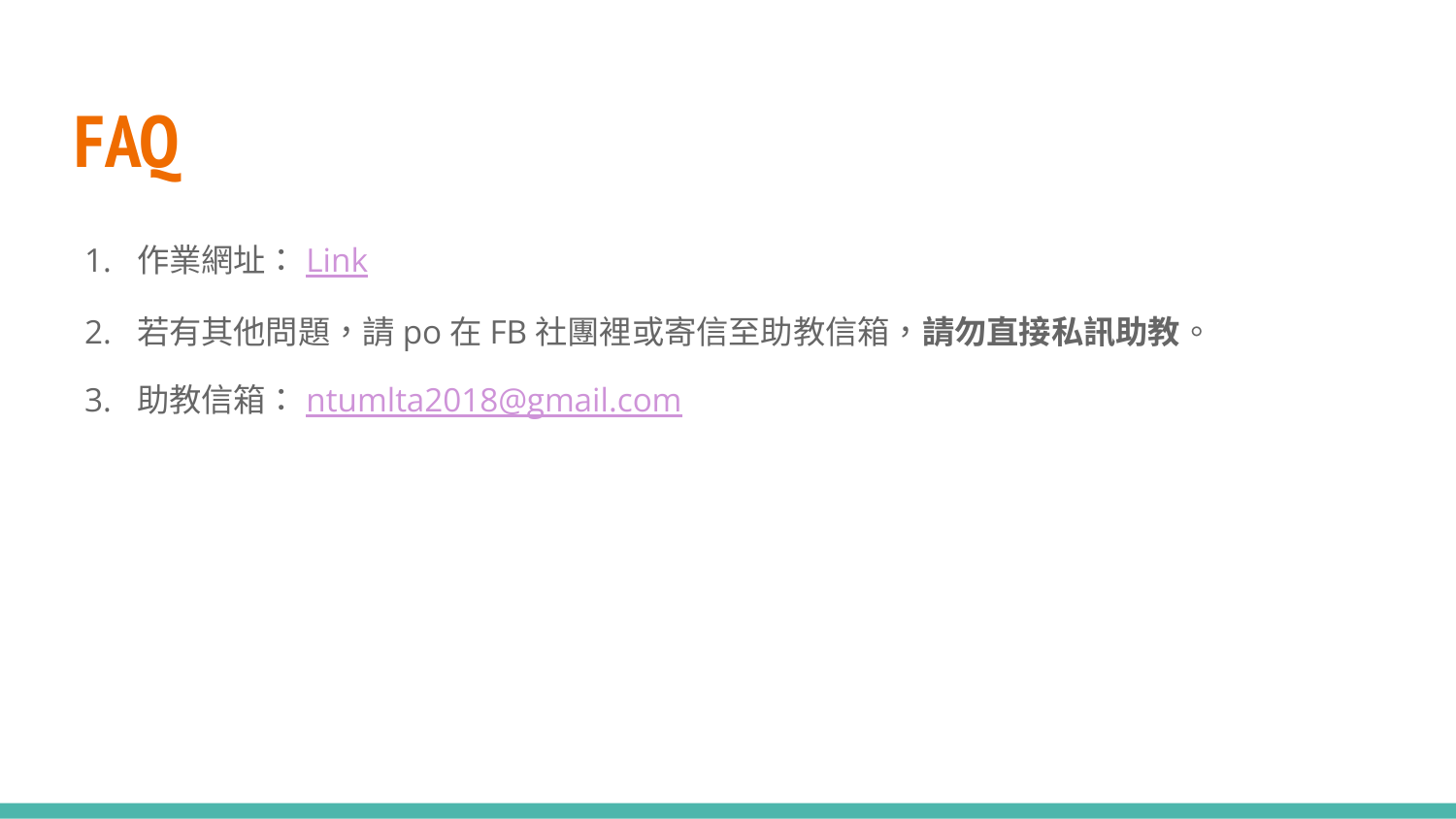

# FAQ

作業網址：Link
若有其他問題，請po在FB社團裡或寄信至助教信箱，請勿直接私訊助教。
助教信箱：ntumlta2018@gmail.com